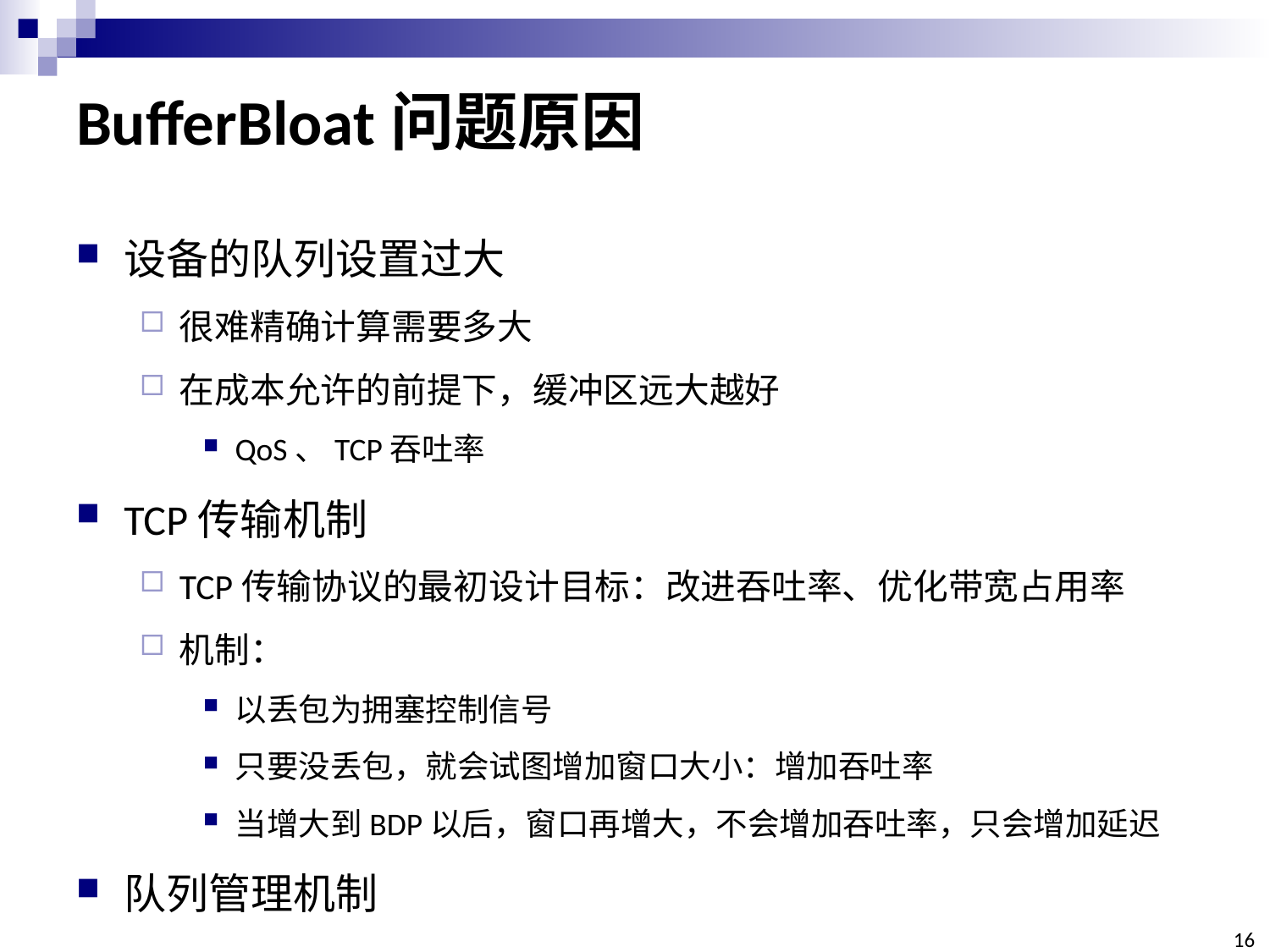

# BufferBloat问题原因
设备的队列设置过大
很难精确计算需要多大
在成本允许的前提下，缓冲区远大越好
QoS、TCP吞吐率
TCP传输机制
TCP传输协议的最初设计目标：改进吞吐率、优化带宽占用率
机制：
以丢包为拥塞控制信号
只要没丢包，就会试图增加窗口大小：增加吞吐率
当增大到BDP以后，窗口再增大，不会增加吞吐率，只会增加延迟
队列管理机制
16